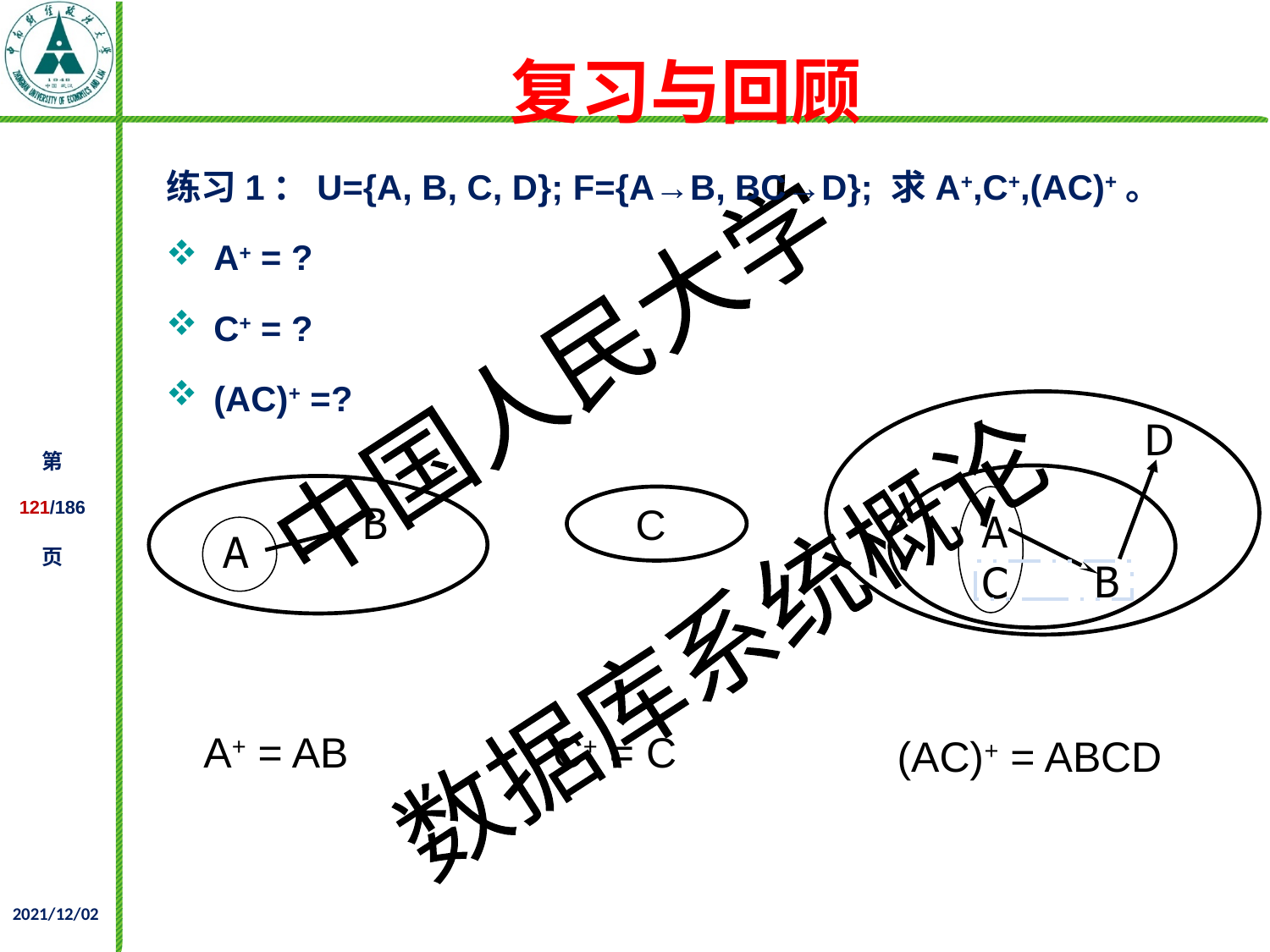

# 复习与回顾
练习1：U={A, B, C, D}; F={A→B, BC→D}; 求A+,C+,(AC)+。
A+ = ?
C+ = ?
(AC)+ =?

D

C

A
C
B

A

B
A+ = AB
C+ = C
(AC)+ = ABCD
2021/12/02